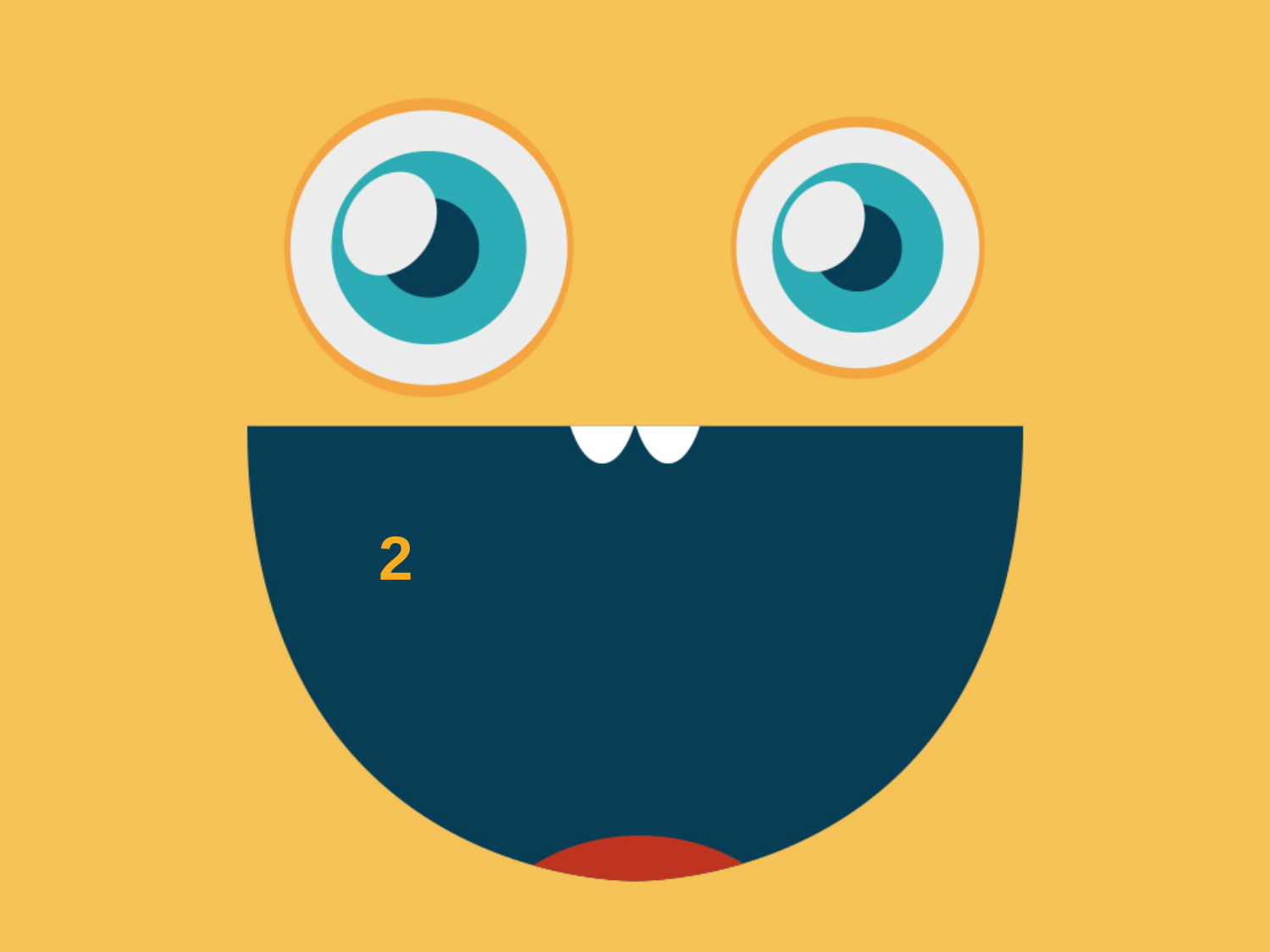

2D 게임 프로그래밍
중간 발표 가이드
2015182010 김희구